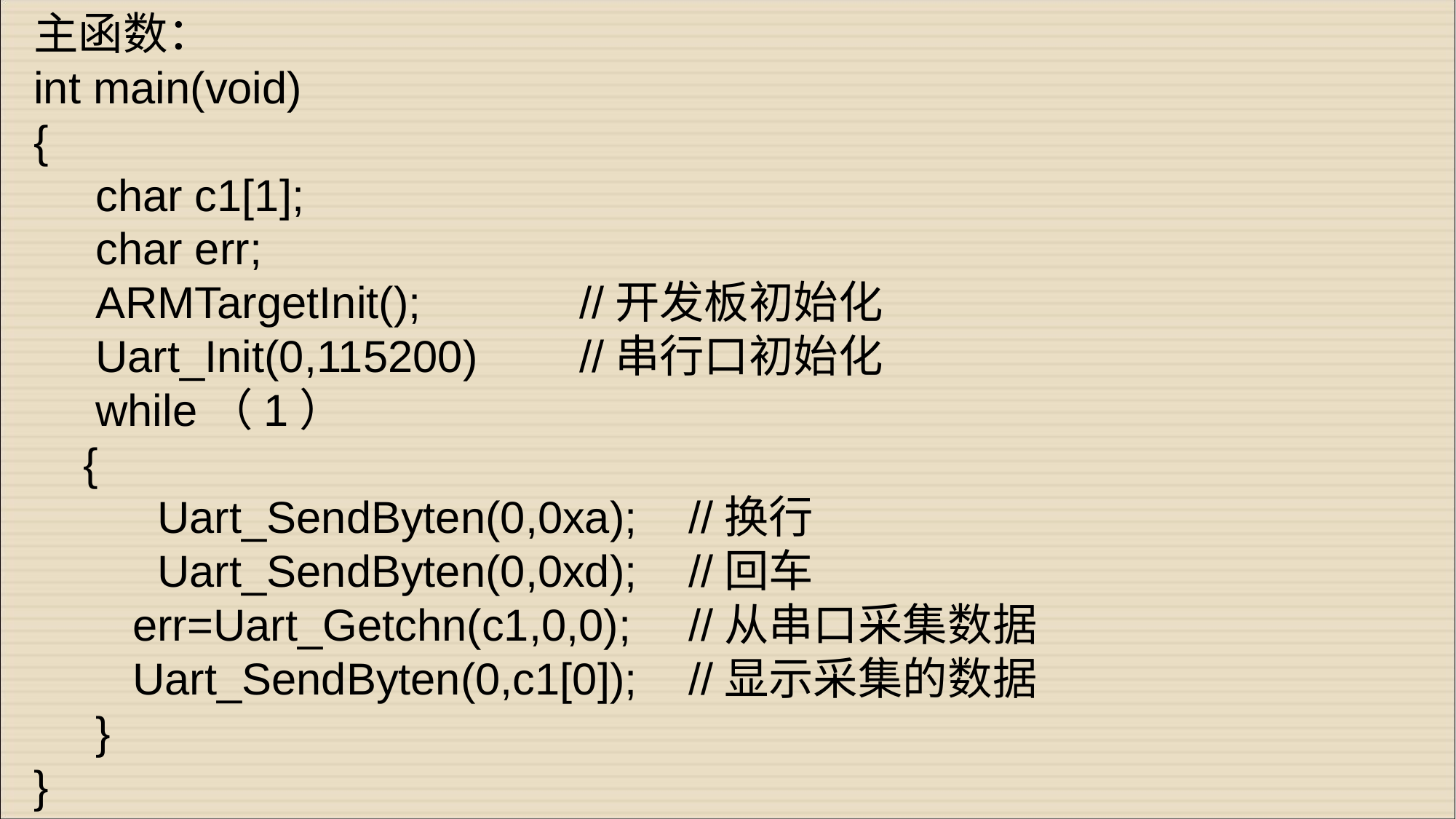

主函数：
int main(void)
{
     char c1[1];
     char err;
     ARMTargetInit();         	//开发板初始化
     Uart_Init(0,115200)	//串行口初始化
     while（1）
    {
          Uart_SendByten(0,0xa);	//换行
          Uart_SendByten(0,0xd);	//回车
        err=Uart_Getchn(c1,0,0);	//从串口采集数据
        Uart_SendByten(0,c1[0]);	//显示采集的数据
     }
}